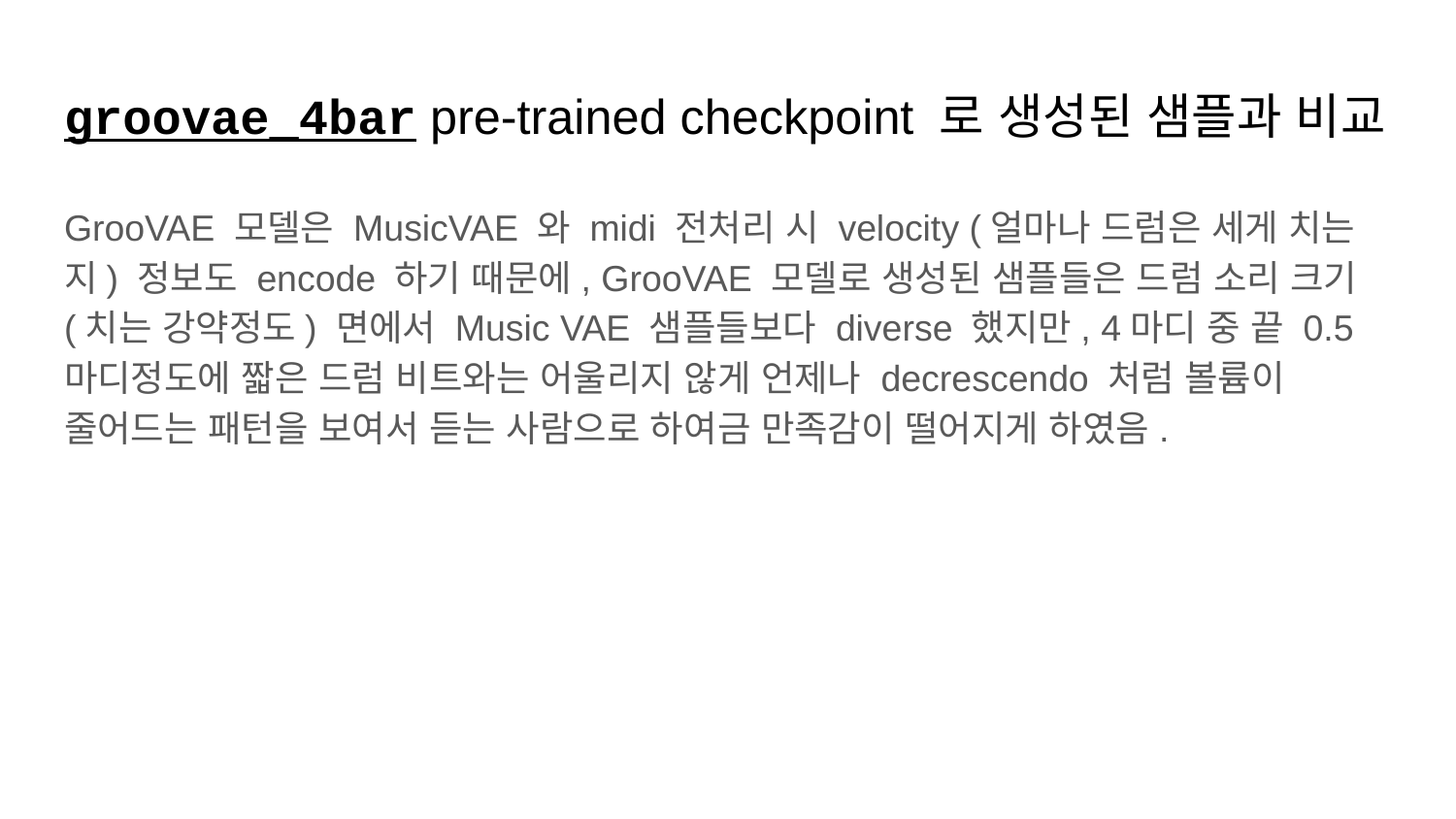

# groovae_4bar pre-trained checkpoint 로 생성된 샘플과 비교
GrooVAE 모델은 MusicVAE 와 midi 전처리 시 velocity (얼마나 드럼은 세게 치는지) 정보도 encode 하기 때문에, GrooVAE 모델로 생성된 샘플들은 드럼 소리 크기 (치는 강약정도) 면에서 Music VAE 샘플들보다 diverse 했지만, 4마디 중 끝 0.5마디정도에 짧은 드럼 비트와는 어울리지 않게 언제나 decrescendo 처럼 볼륨이 줄어드는 패턴을 보여서 듣는 사람으로 하여금 만족감이 떨어지게 하였음.